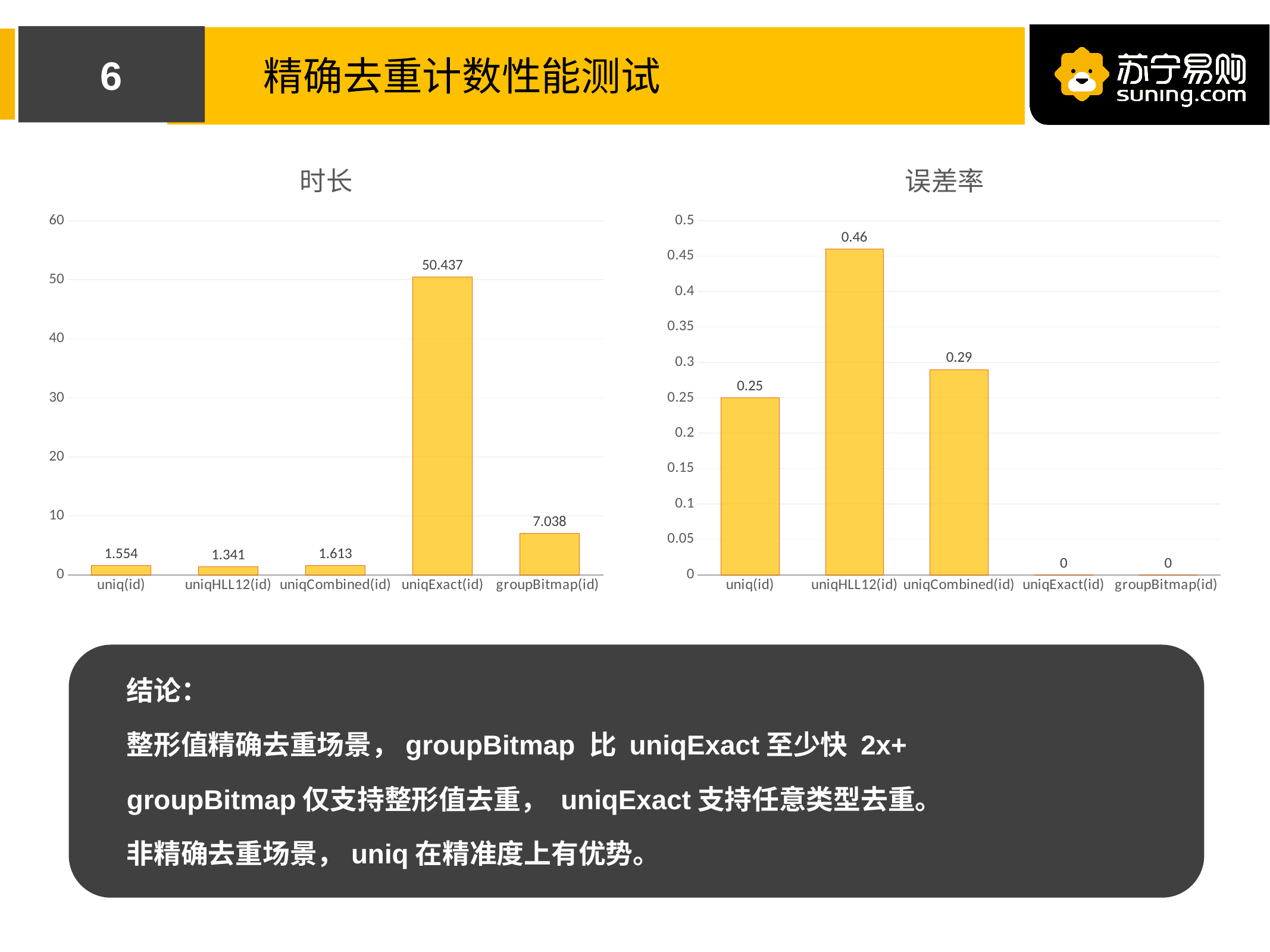

6
精确去重计数性能测试

### Chart:

| Category | 时长 |
|---|---|
| uniq(id) | 1.554 |
| uniqHLL12(id) | 1.341 |
| uniqCombined(id) | 1.613 |
| uniqExact(id) | 50.437 |
| groupBitmap(id)  | 7.038 |

### Chart:

| Category | 误差率 |
|---|---|
| uniq(id) | 0.25 |
| uniqHLL12(id) | 0.46 |
| uniqCombined(id) | 0.29 |
| uniqExact(id) | 0.0 |
| groupBitmap(id)  | 0.0 |
结论：
整形值精确去重场景，groupBitmap 比 uniqExact至少快 2x+
groupBitmap仅支持整形值去重， uniqExact支持任意类型去重。
非精确去重场景，uniq在精准度上有优势。